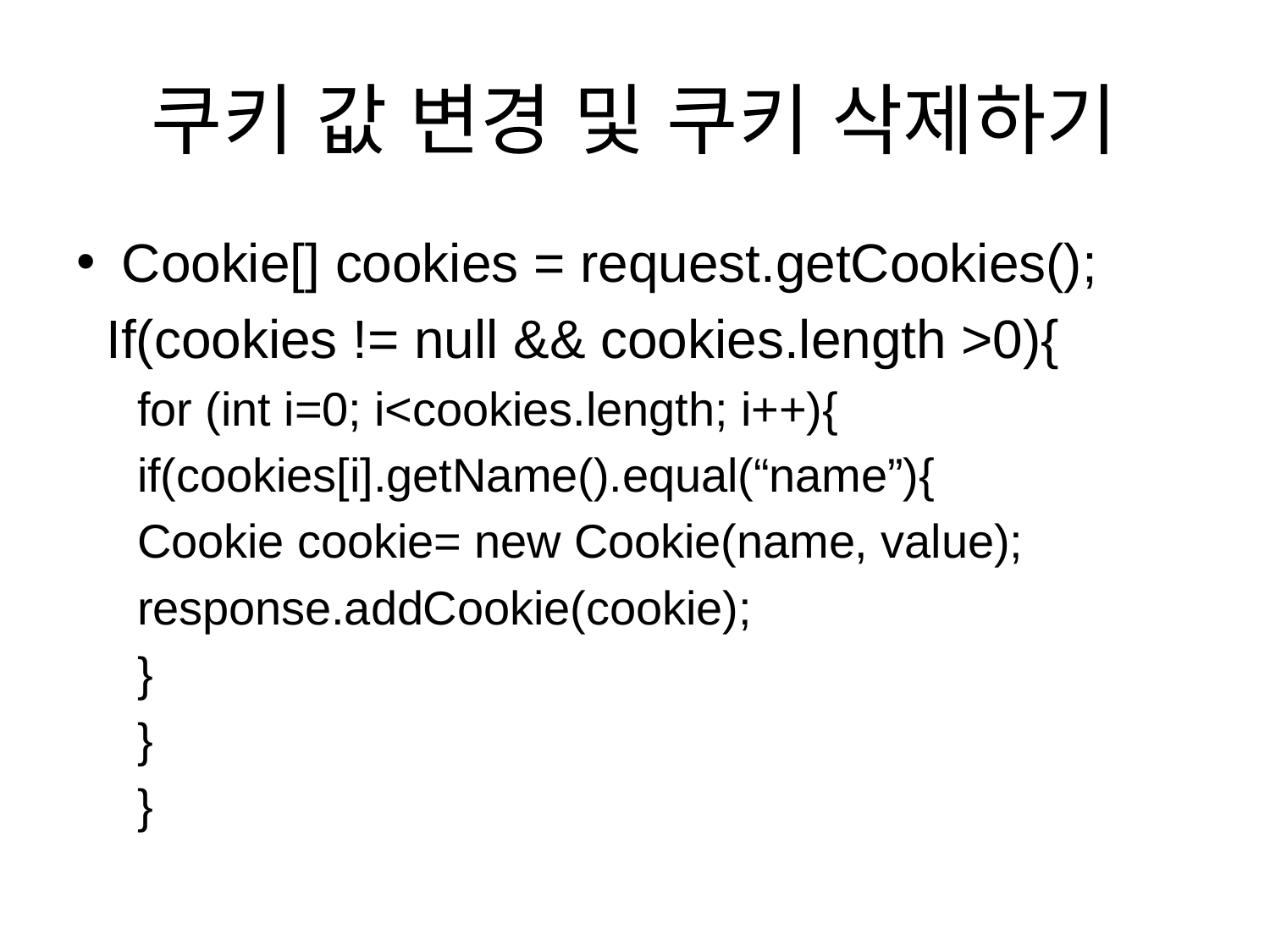

# 쿠키 값 변경 및 쿠키 삭제하기
Cookie[] cookies = request.getCookies();
  If(cookies != null && cookies.length >0){
for (int i=0; i<cookies.length; i++){
	if(cookies[i].getName().equal(“name”){
	Cookie cookie= new Cookie(name, value);
	response.addCookie(cookie);
		}
	}
}